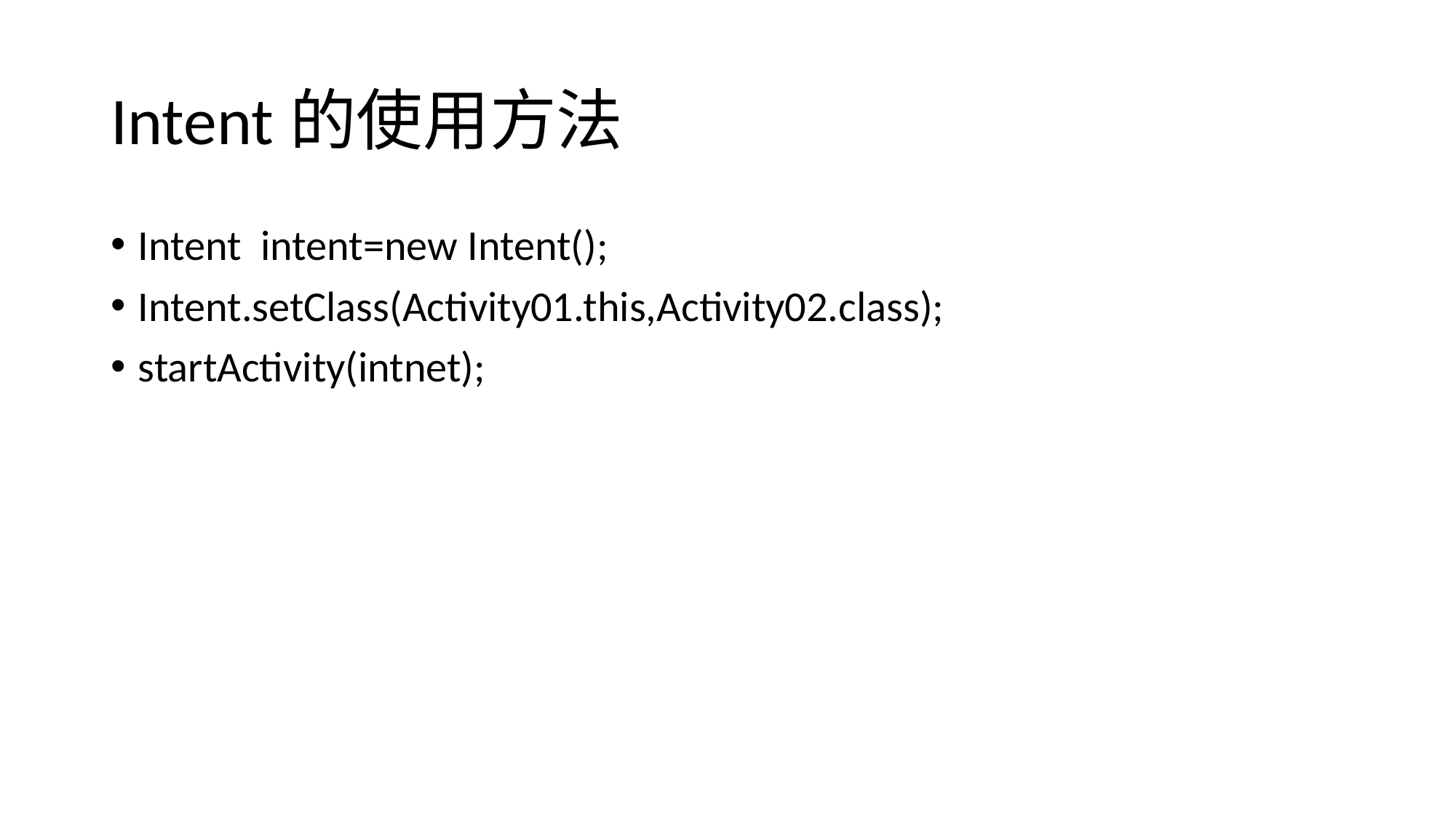

# Intent的使用方法
Intent  intent=new Intent();
Intent.setClass(Activity01.this,Activity02.class);
startActivity(intnet);